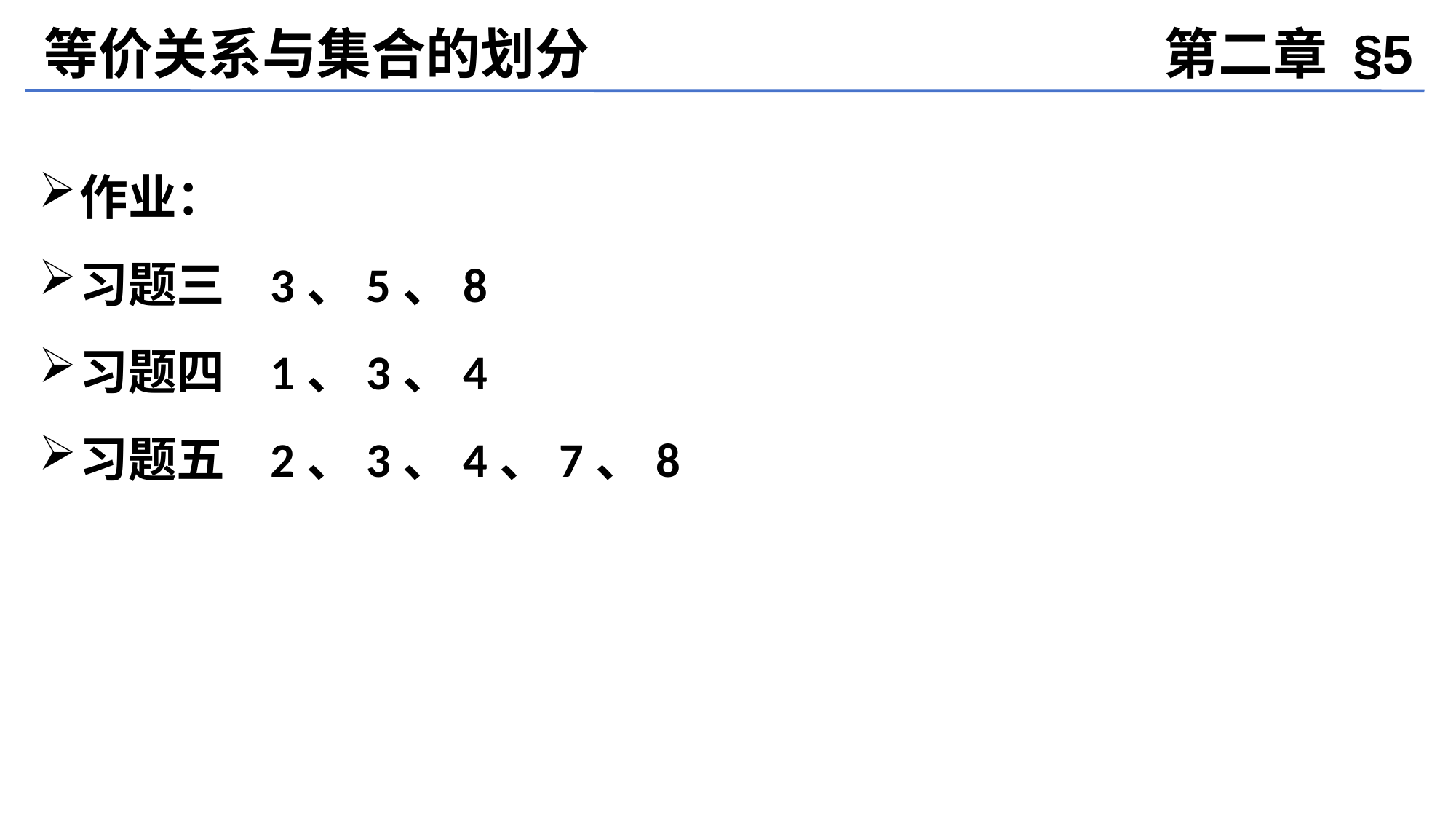

等价关系与集合的划分
第二章 §5
作业：
习题三   3、5、8
习题四   1、3、4
习题五   2、3、4、7、8